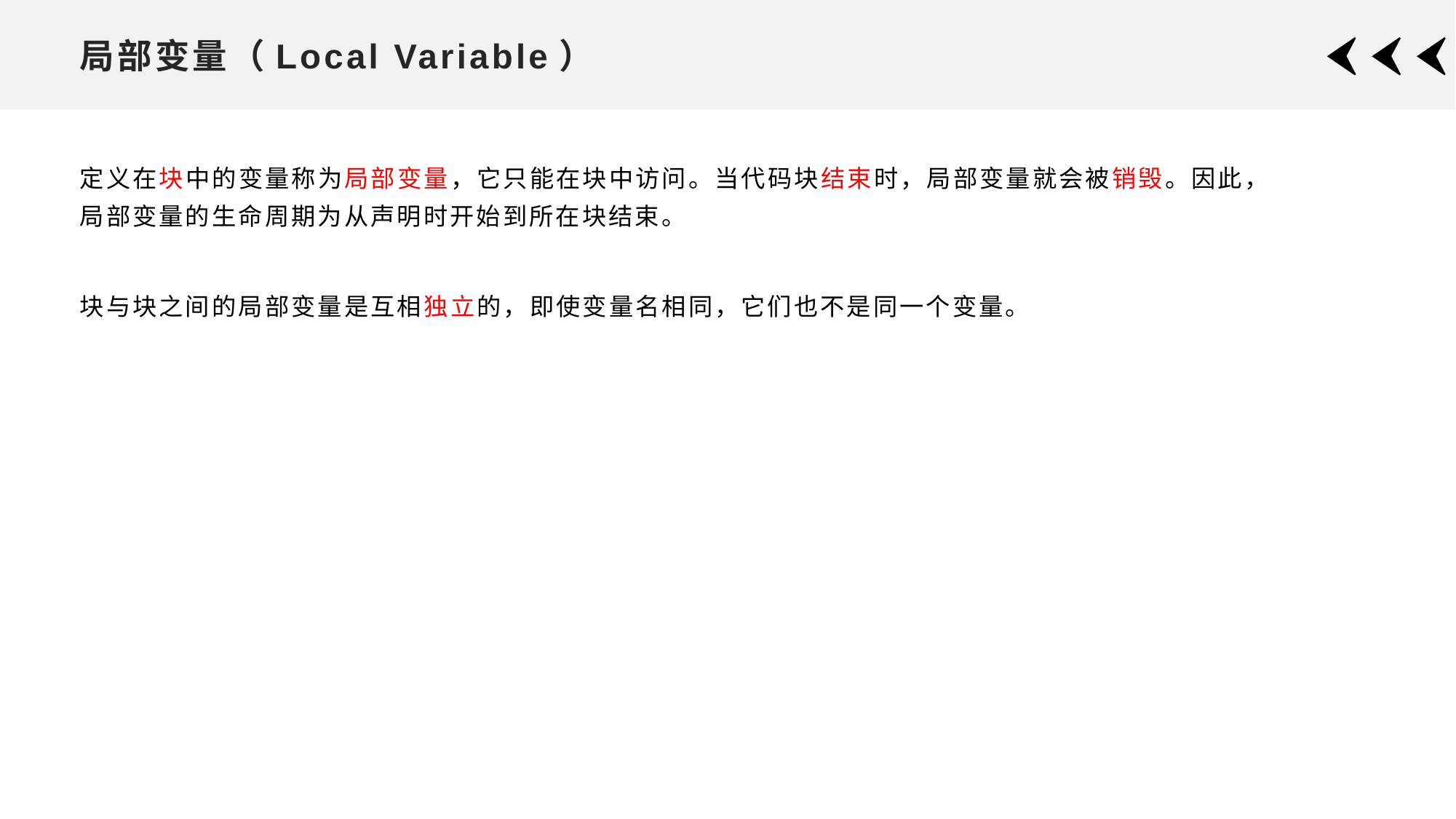

# 局部变量（Local Variable）
定义在块中的变量称为局部变量，它只能在块中访问。当代码块结束时，局部变量就会被销毁。因此，局部变量的生命周期为从声明时开始到所在块结束。
块与块之间的局部变量是互相独立的，即使变量名相同，它们也不是同一个变量。